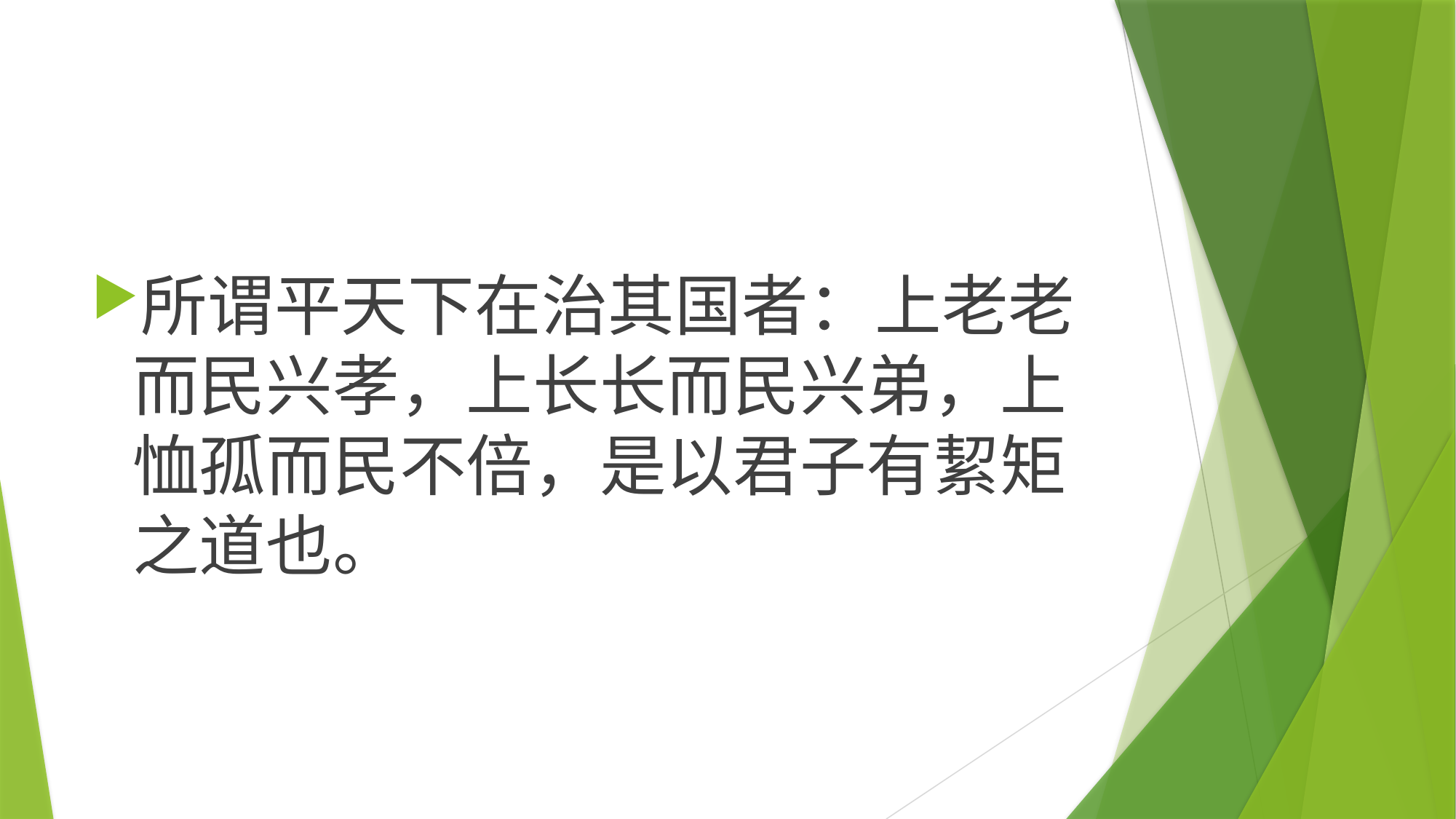

#
所谓平天下在治其国者：上老老而民兴孝，上长长而民兴弟，上恤孤而民不倍，是以君子有絜矩之道也。